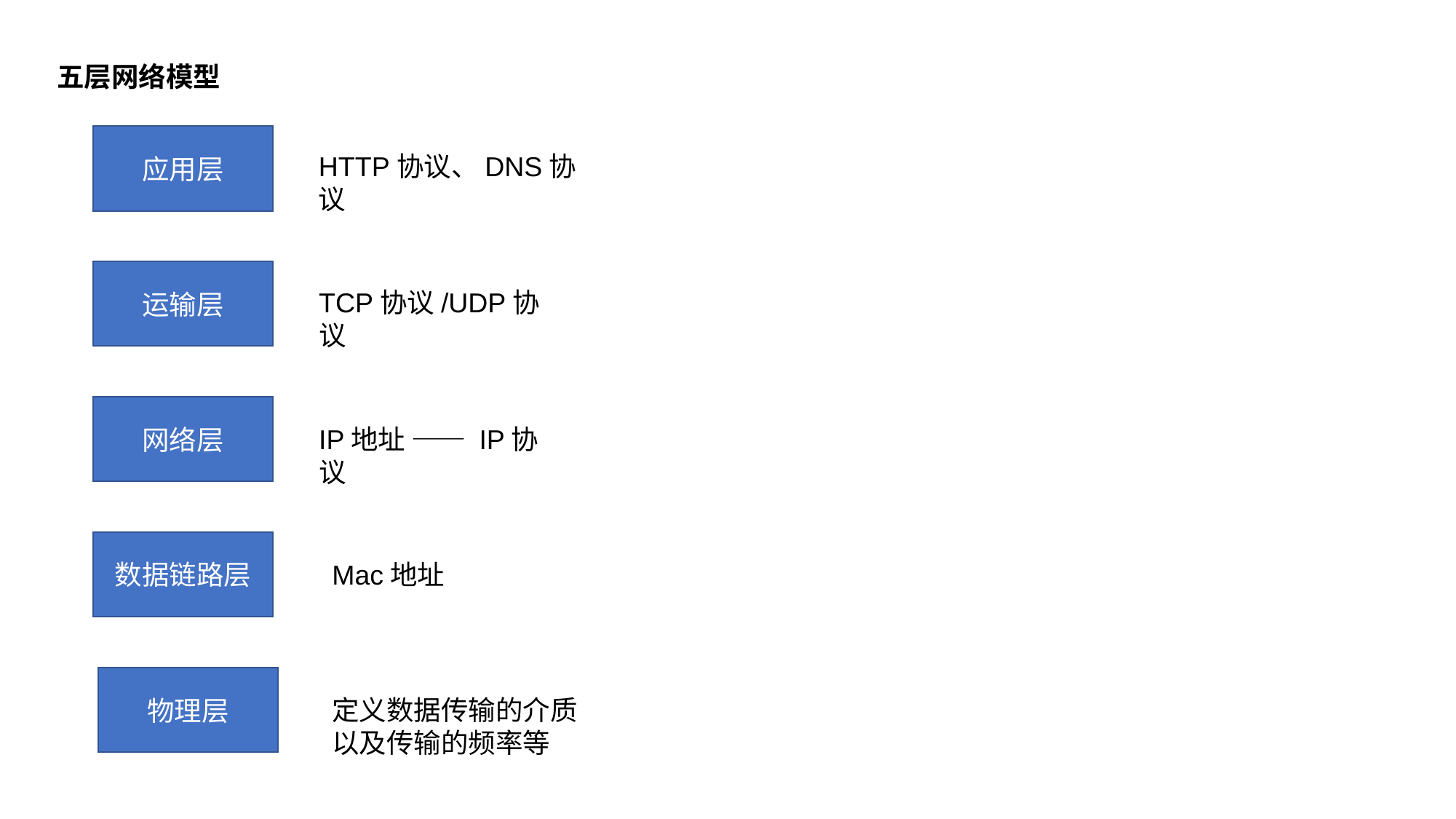

五层网络模型
应用层
HTTP协议、DNS协议
运输层
TCP协议/UDP协议
网络层
IP地址 —— IP协议
数据链路层
Mac地址
物理层
定义数据传输的介质以及传输的频率等